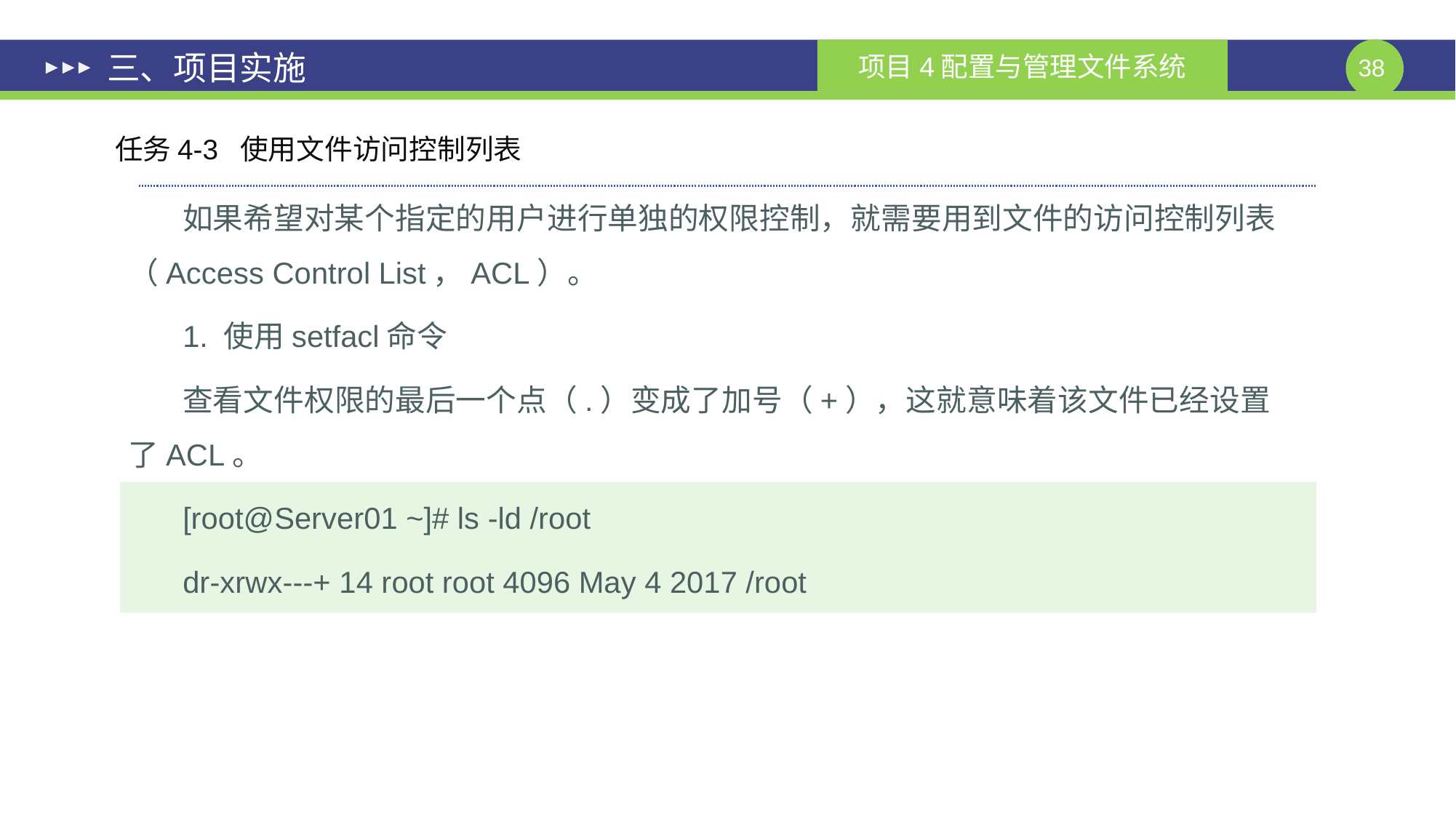

# 三、项目实施
任务4-3  使用文件访问控制列表
如果希望对某个指定的用户进行单独的权限控制，就需要用到文件的访问控制列表（Access Control List，ACL）。
1. 使用setfacl命令
查看文件权限的最后一个点（.）变成了加号（+），这就意味着该文件已经设置了ACL。
[root@Server01 ~]# ls -ld /root
dr-xrwx---+ 14 root root 4096 May 4 2017 /root